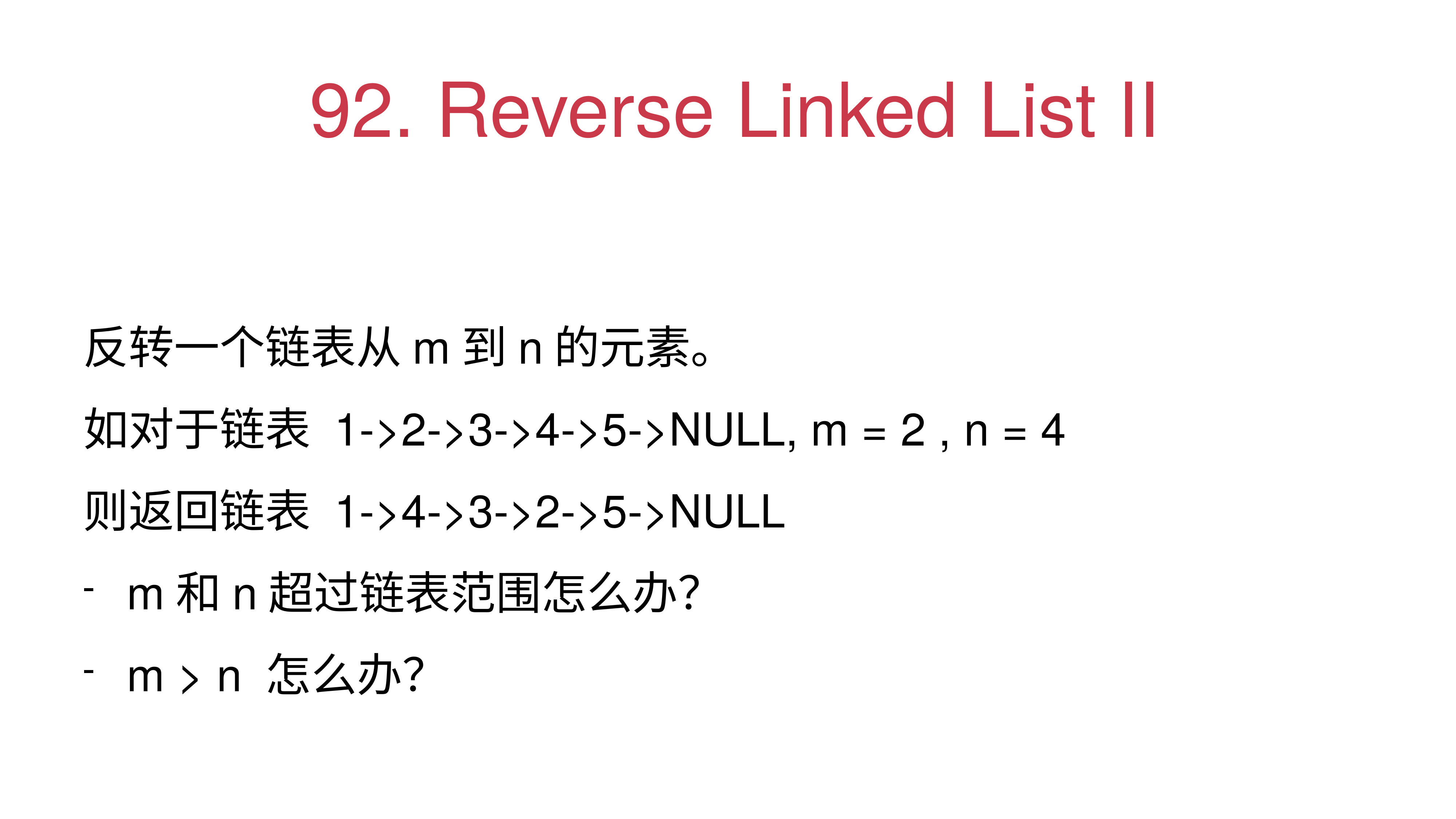

# 92. Reverse Linked List II
反转一个链表从m到n的元素。
如对于链表 1->2->3->4->5->NULL, m = 2 , n = 4
则返回链表 1->4->3->2->5->NULL
m和n超过链表范围怎么办？
m > n 怎么办？